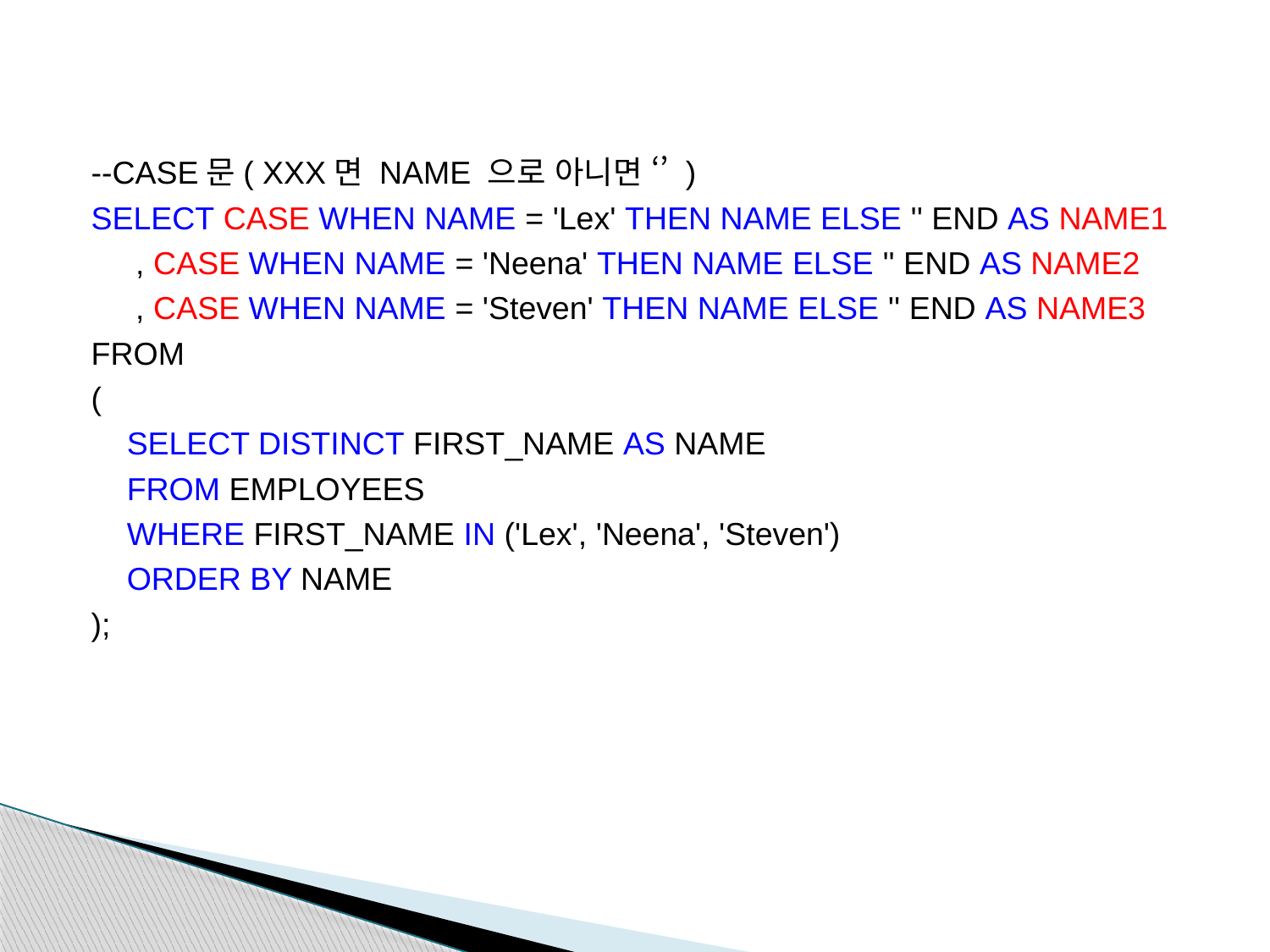

--CASE문( XXX면 NAME 으로 아니면 ‘’ )
SELECT CASE WHEN NAME = 'Lex' THEN NAME ELSE '' END AS NAME1
     , CASE WHEN NAME = 'Neena' THEN NAME ELSE '' END AS NAME2
     , CASE WHEN NAME = 'Steven' THEN NAME ELSE '' END AS NAME3
FROM
(
    SELECT DISTINCT FIRST_NAME AS NAME
    FROM EMPLOYEES
    WHERE FIRST_NAME IN ('Lex', 'Neena', 'Steven')
    ORDER BY NAME
);